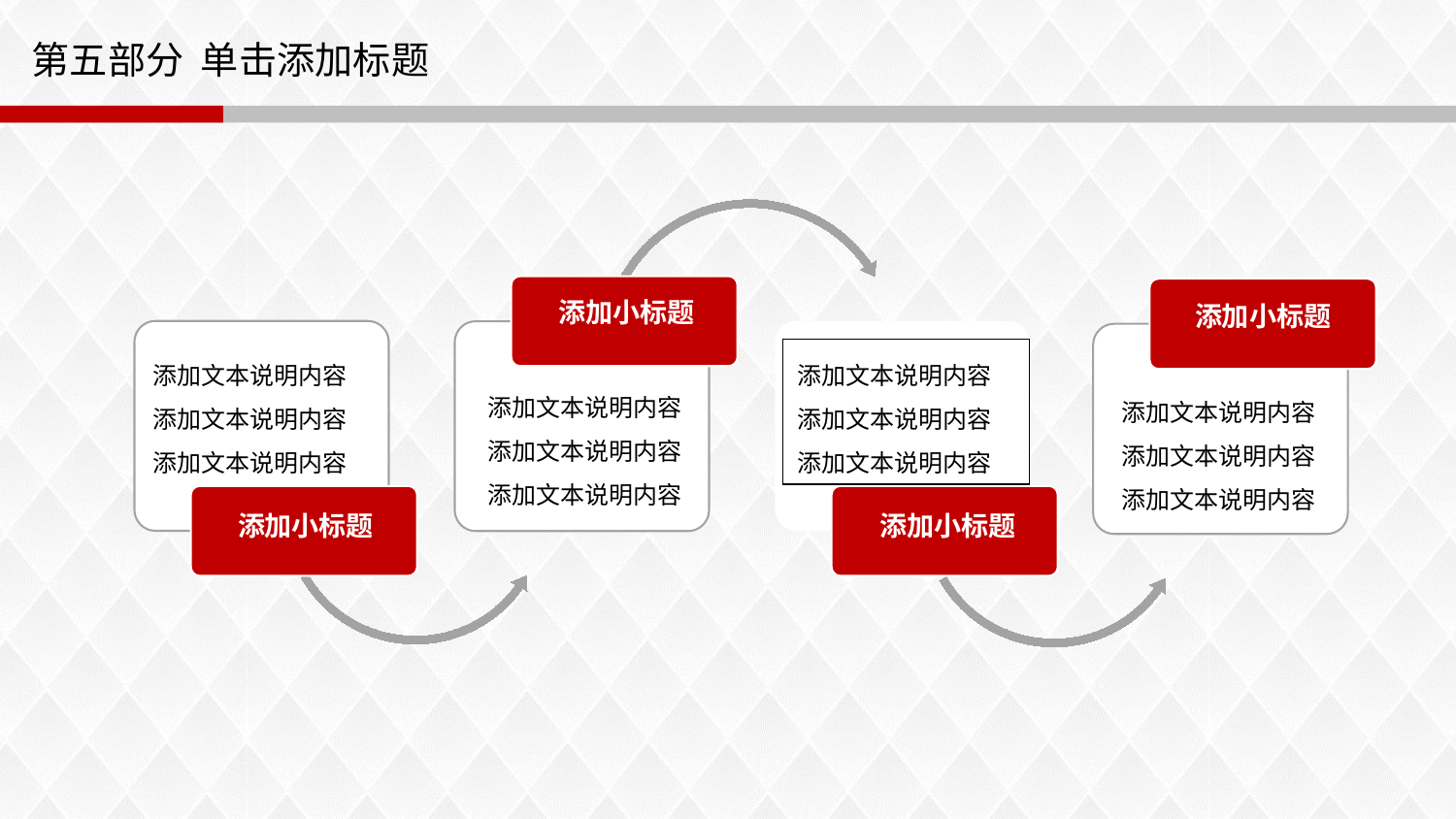

# 第五部分  单击添加标题

添加小标题

添加小标题

添加文本说明内容
添加文本说明内容
添加文本说明内容

添加文本说明内容
添加文本说明内容
添加文本说明内容

添加文本说明内容
添加文本说明内容
添加文本说明内容

添加文本说明内容
添加文本说明内容
添加文本说明内容

添加小标题

添加小标题